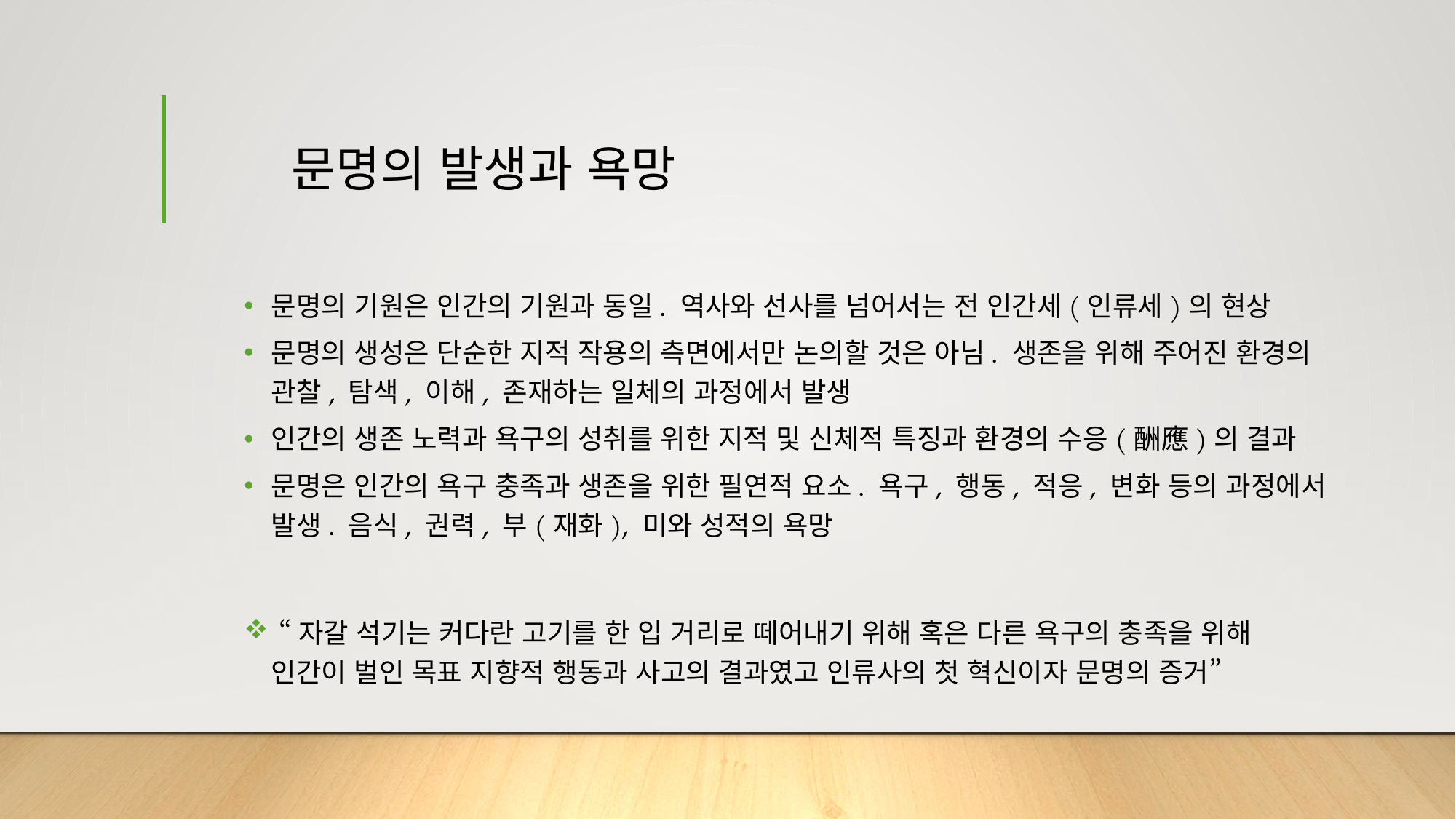

# 문명의 발생과 욕망
문명의 기원은 인간의 기원과 동일. 역사와 선사를 넘어서는 전 인간세(인류세)의 현상
문명의 생성은 단순한 지적 작용의 측면에서만 논의할 것은 아님. 생존을 위해 주어진 환경의 관찰, 탐색, 이해, 존재하는 일체의 과정에서 발생
인간의 생존 노력과 욕구의 성취를 위한 지적 및 신체적 특징과 환경의 수응(酬應)의 결과
문명은 인간의 욕구 충족과 생존을 위한 필연적 요소. 욕구, 행동, 적응, 변화 등의 과정에서 발생. 음식, 권력, 부(재화), 미와 성적의 욕망

 “자갈 석기는 커다란 고기를 한 입 거리로 떼어내기 위해 혹은 다른 욕구의 충족을 위해 인간이 벌인 목표 지향적 행동과 사고의 결과였고 인류사의 첫 혁신이자 문명의 증거”